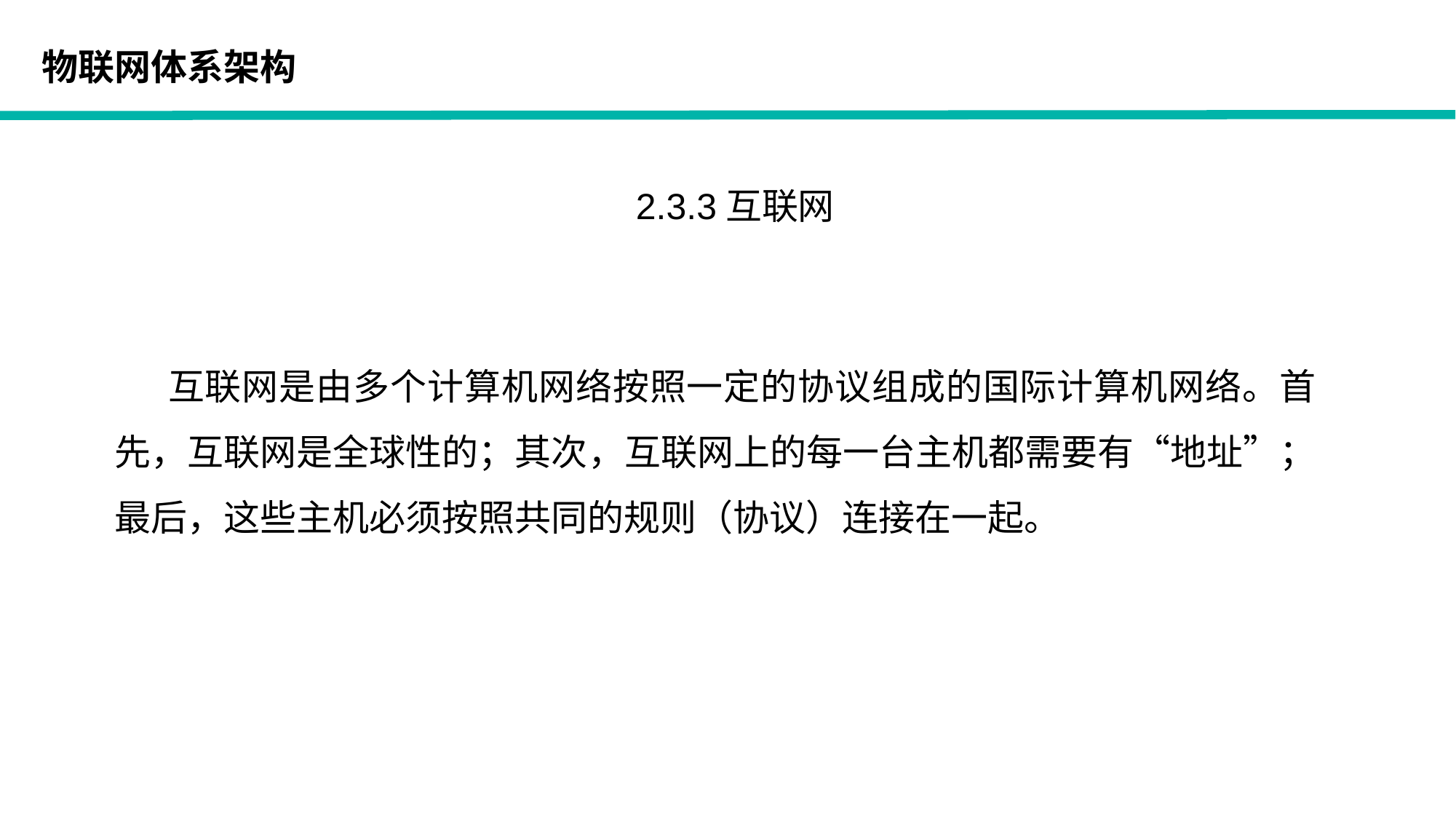

2.3.3互联网
互联网是由多个计算机网络按照一定的协议组成的国际计算机网络。首先，互联网是全球性的；其次，互联网上的每一台主机都需要有“地址”；最后，这些主机必须按照共同的规则（协议）连接在一起。